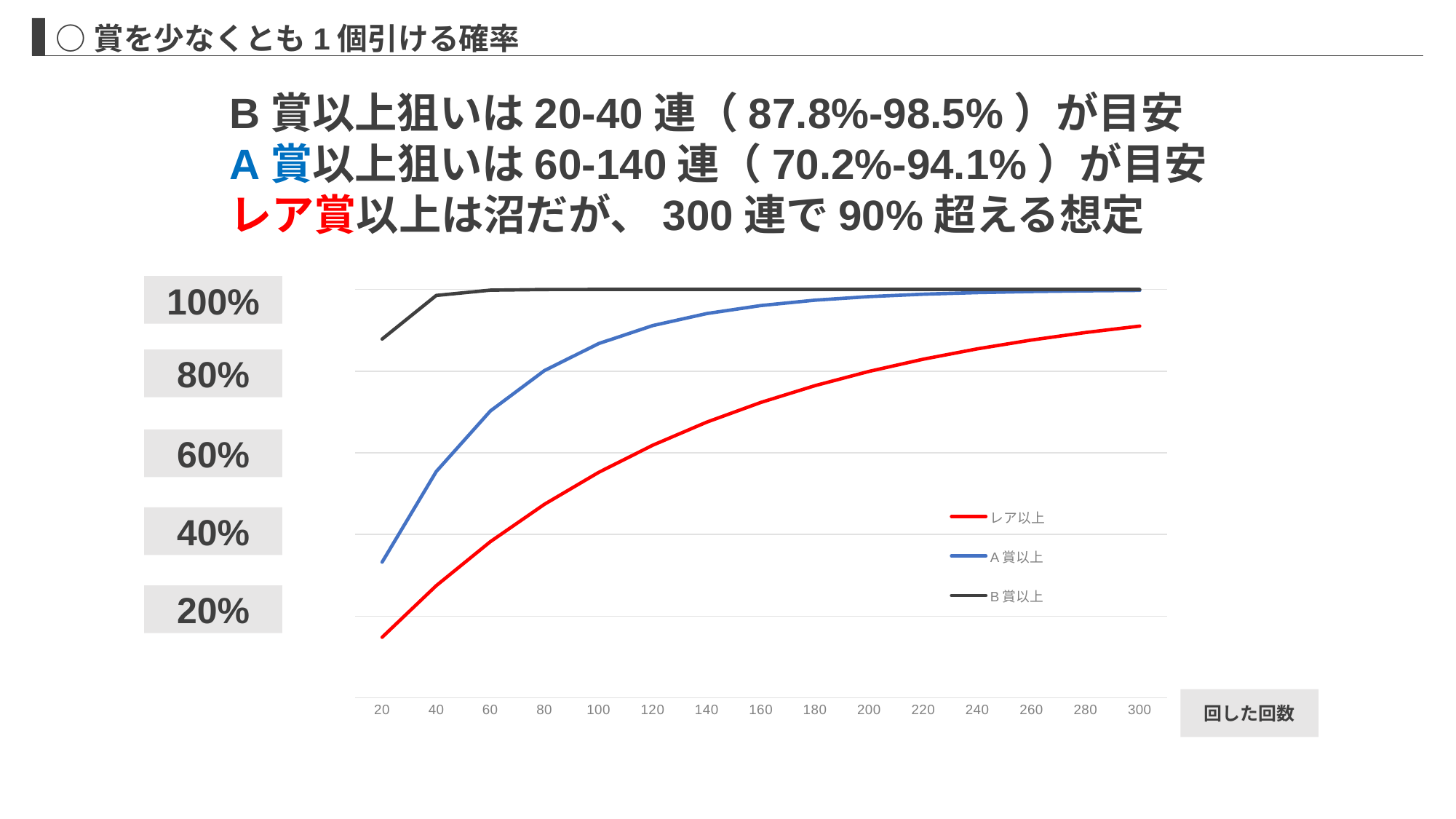

○賞を少なくとも1個引ける確率

B賞以上狙いは20-40連（87.8%-98.5%）が目安
A賞以上狙いは60-140連（70.2%-94.1%）が目安
レア賞以上は沼だが、300連で90%超える想定

### Chart

| Category | レア以上 | A賞以上 | B賞以上 |
|---|---|---|---|
| 20 | 0.14840433291485122 | 0.3323920282449059 | 0.8784233454094306 |
| 40 | 0.2747848198018006 | 0.5542995960490495 | 0.9852191170585654 |
| 60 | 0.3824098948388379 | 0.7024468573078799 | 0.9982029897000856 |
| 80 | 0.47406294241009306 | 0.8013511499179595 | 0.9997815254994716 |
| 100 | 0.5521142805969229 | 0.8673804441052473 | 0.9999734386011124 |
| 120 | 0.6185824620070248 | 0.9114621272740427 | 0.999996770753982 |
| 140 | 0.6751864772948972 | 0.9408914103659131 | 0.9999996073990722 |
| 160 | 0.7233902114536709 | 0.960538634361083 | 0.9999999522688926 |
| 180 | 0.7644403026006069 | 0.9736552777231164 | 0.9999999941970117 |
| 200 | 0.7993983823547881 | 0.9824120533942785 | 0.9999999992944921 |
| 220 | 0.8291685316030658 | 0.9882581466392174 | 0.9999999999142267 |
| 240 | 0.8545206617113773 | 0.9921610450931622 | 0.999999999989572 |
| 260 | 0.8761104258629944 | 0.9947666512139663 | 0.9999999999987322 |
| 280 | 0.8944961754679016 | 0.9965061746314691 | 0.9999999999998459 |
| 300 | 0.9101534001675532 | 0.9976674943320486 | 0.9999999999999812 |
100%
80%
60%
40%
20%
回した回数